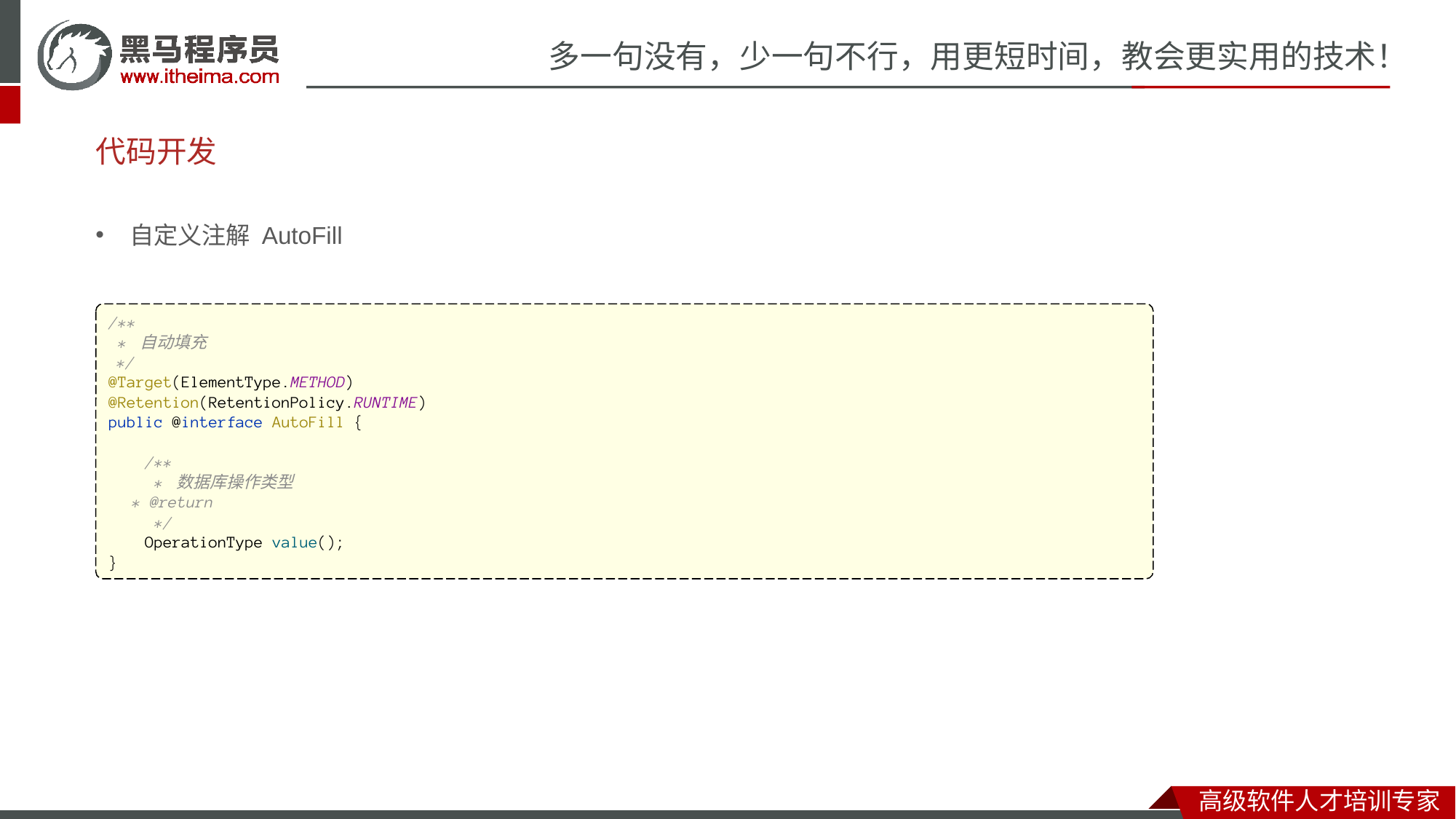

# 代码开发
自定义注解 AutoFill
/**
 * 自动填充
 */
@Target(ElementType.METHOD)
@Retention(RetentionPolicy.RUNTIME)
public @interface AutoFill {
    /**
     * 数据库操作类型
     * @return
     */
    OperationType value();
}